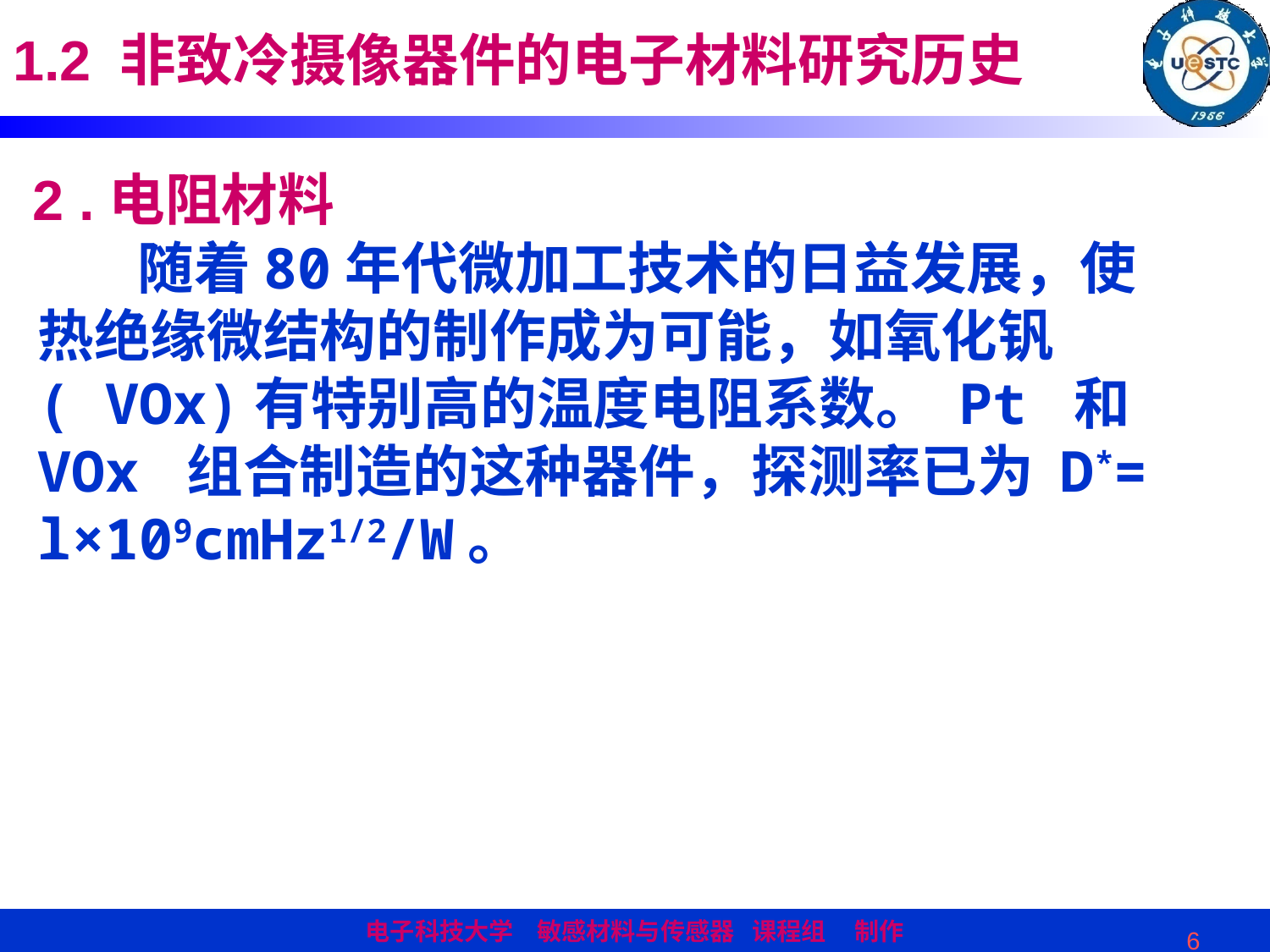

1.2 非致冷摄像器件的电子材料研究历史
# 2 .电阻材料
随着80年代微加工技术的日益发展，使热绝缘微结构的制作成为可能，如氧化钒( VOx)有特别高的温度电阻系数。 Pt 和 VOx 组合制造的这种器件，探测率已为 D*= l×109cmHz1/2/W。
6